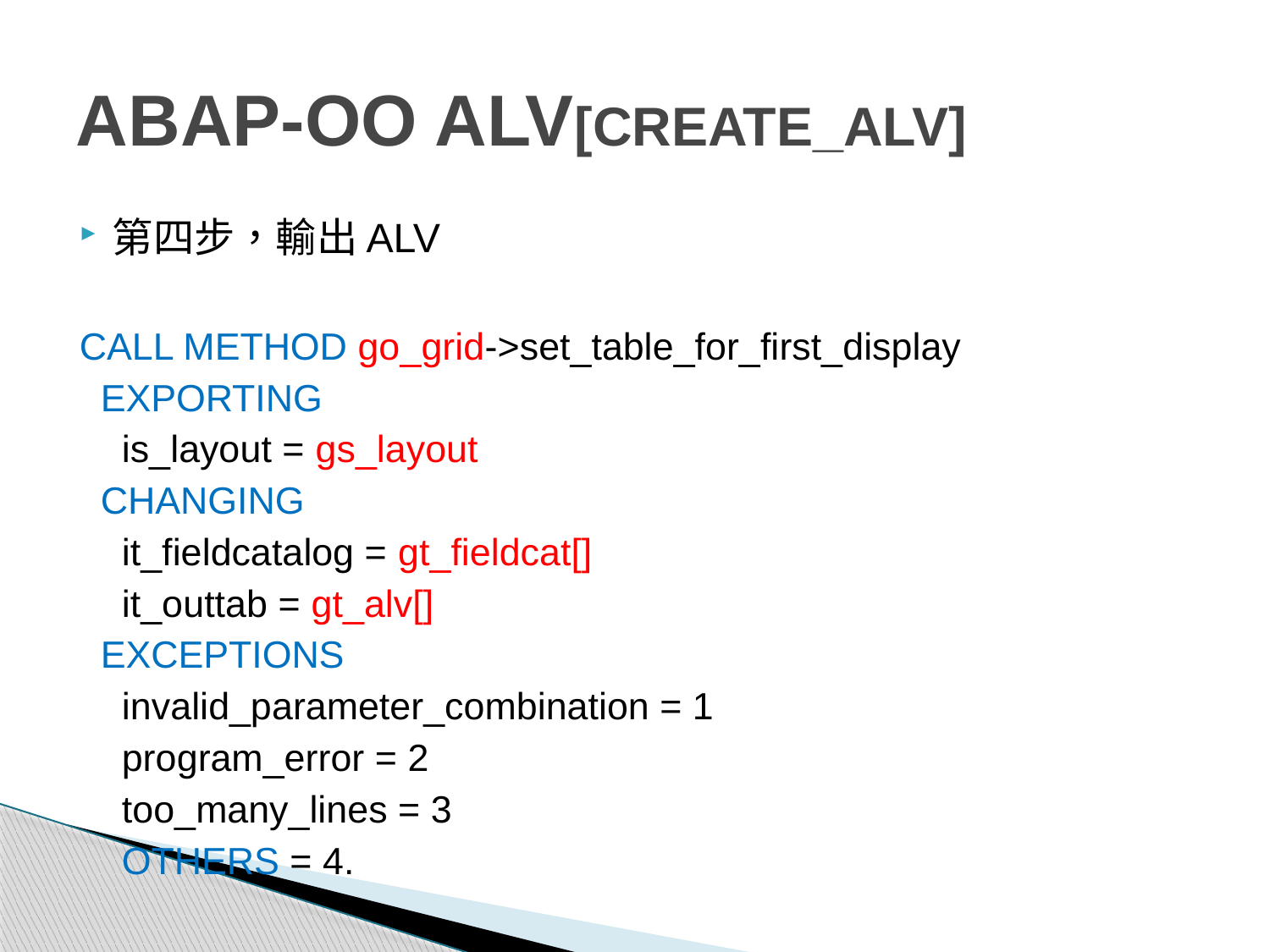

# ABAP-OO ALV[CREATE_ALV]
第四步，輸出ALV

CALL METHOD go_grid->set_table_for_first_display
  EXPORTING
    is_layout = gs_layout
  CHANGING
    it_fieldcatalog = gt_fieldcat[]
    it_outtab = gt_alv[]
  EXCEPTIONS
    invalid_parameter_combination = 1
    program_error = 2
    too_many_lines = 3
    OTHERS = 4.